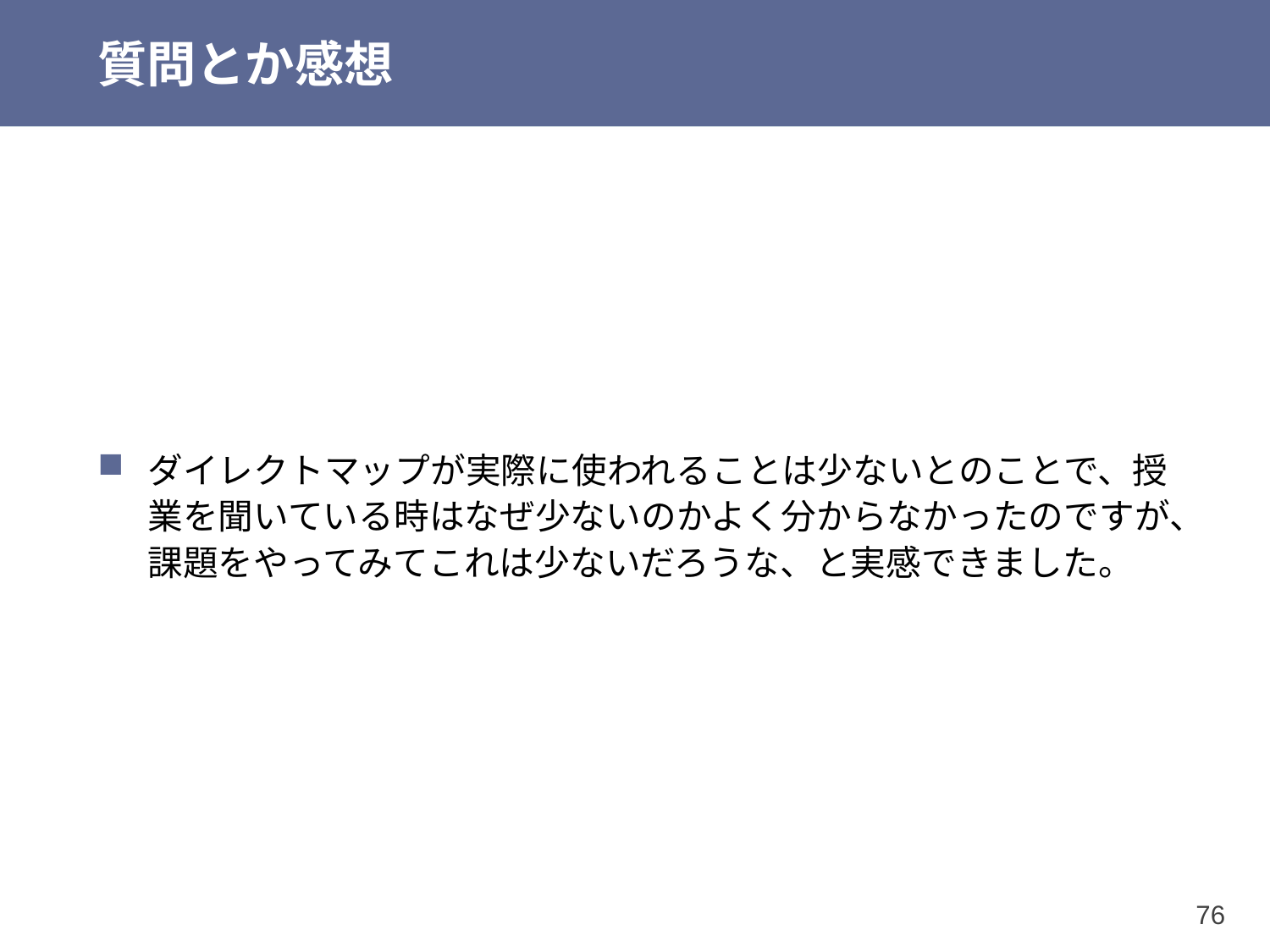

# 質問とか感想
ダイレクトマップが実際に使われることは少ないとのことで、授業を聞いている時はなぜ少ないのかよく分からなかったのですが、課題をやってみてこれは少ないだろうな、と実感できました。